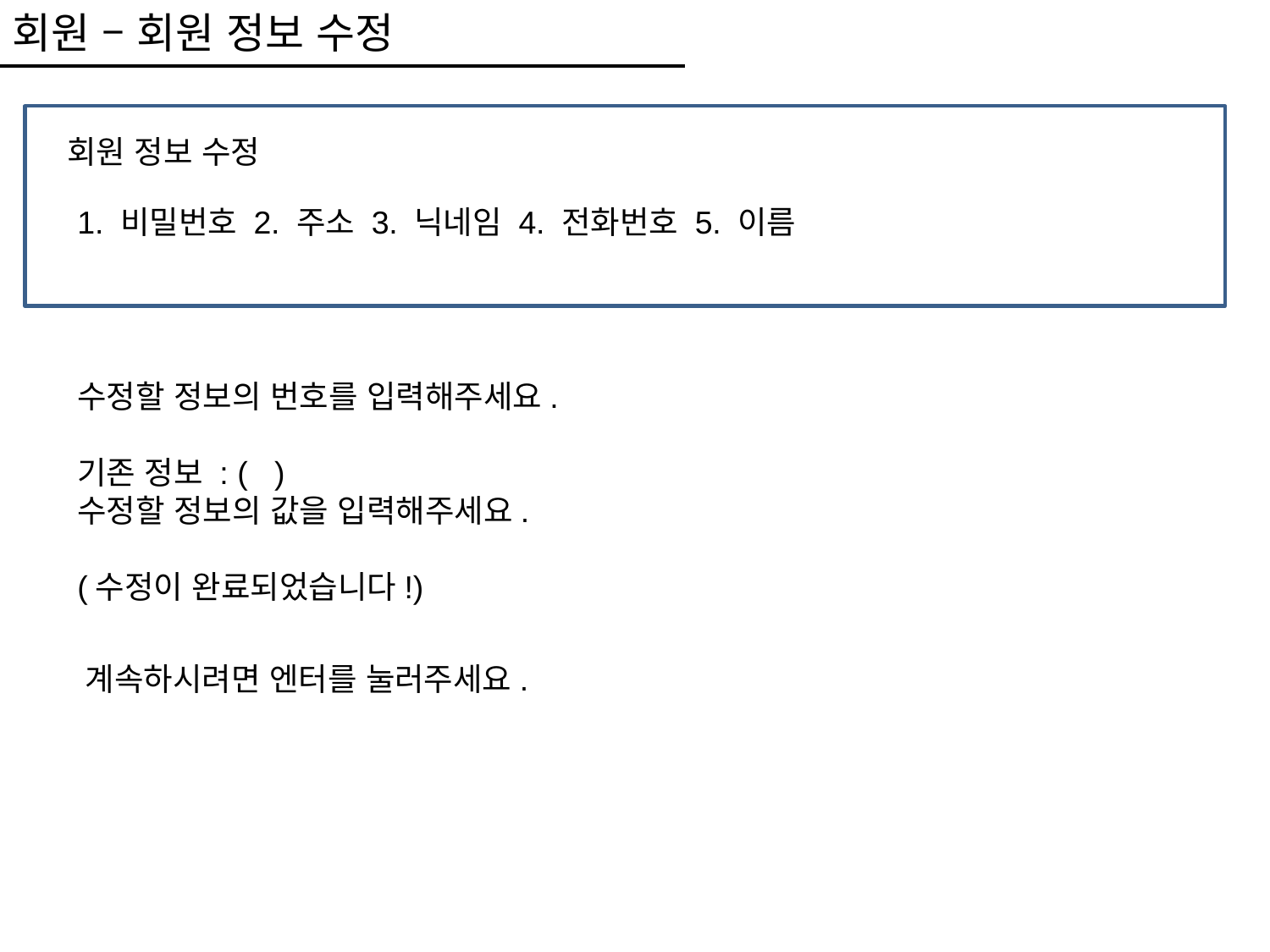

회원 – 회원 정보 수정

회원 정보 수정
1. 비밀번호 2. 주소 3. 닉네임 4. 전화번호 5. 이름
수정할 정보의 번호를 입력해주세요.

기존 정보 : (   )
수정할 정보의 값을 입력해주세요.

(수정이 완료되었습니다!)
계속하시려면 엔터를 눌러주세요.